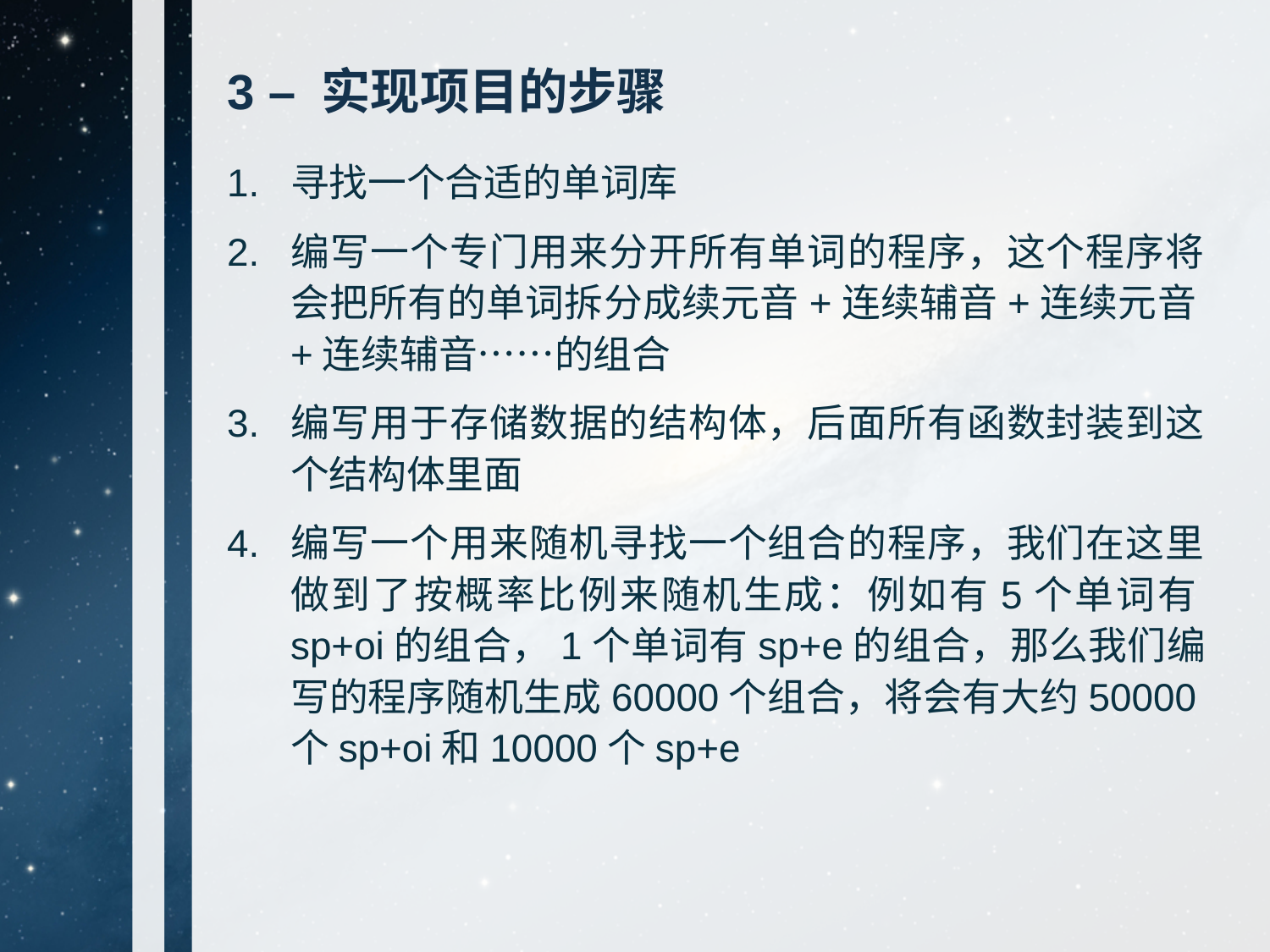

# 3 – 实现项目的步骤
寻找一个合适的单词库
编写一个专门用来分开所有单词的程序，这个程序将会把所有的单词拆分成续元音+连续辅音+连续元音+连续辅音……的组合
编写用于存储数据的结构体，后面所有函数封装到这个结构体里面
编写一个用来随机寻找一个组合的程序，我们在这里做到了按概率比例来随机生成：例如有5个单词有sp+oi的组合，1个单词有sp+e的组合，那么我们编写的程序随机生成60000个组合，将会有大约50000个sp+oi和10000个sp+e